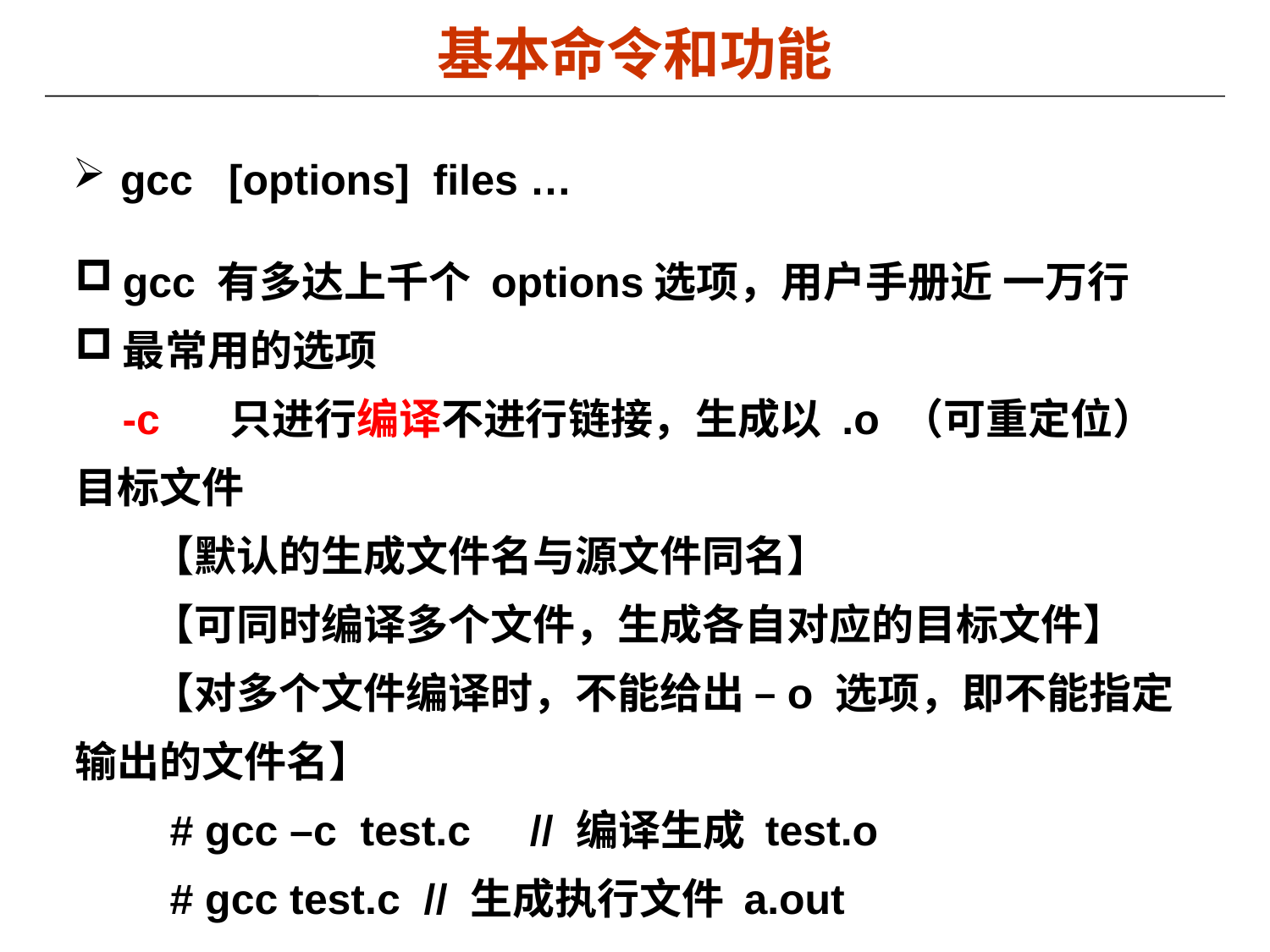

基本命令和功能
gcc   [options]  files …

gcc 有多达上千个 options选项，用户手册近 一万行
最常用的选项
    -c     只进行编译不进行链接，生成以 .o （可重定位）目标文件
       【默认的生成文件名与源文件同名】
       【可同时编译多个文件，生成各自对应的目标文件】
       【对多个文件编译时，不能给出 –o 选项，即不能指定输出的文件名】
        # gcc –c  test.c     // 编译生成 test.o
        # gcc test.c  // 生成执行文件 a.out